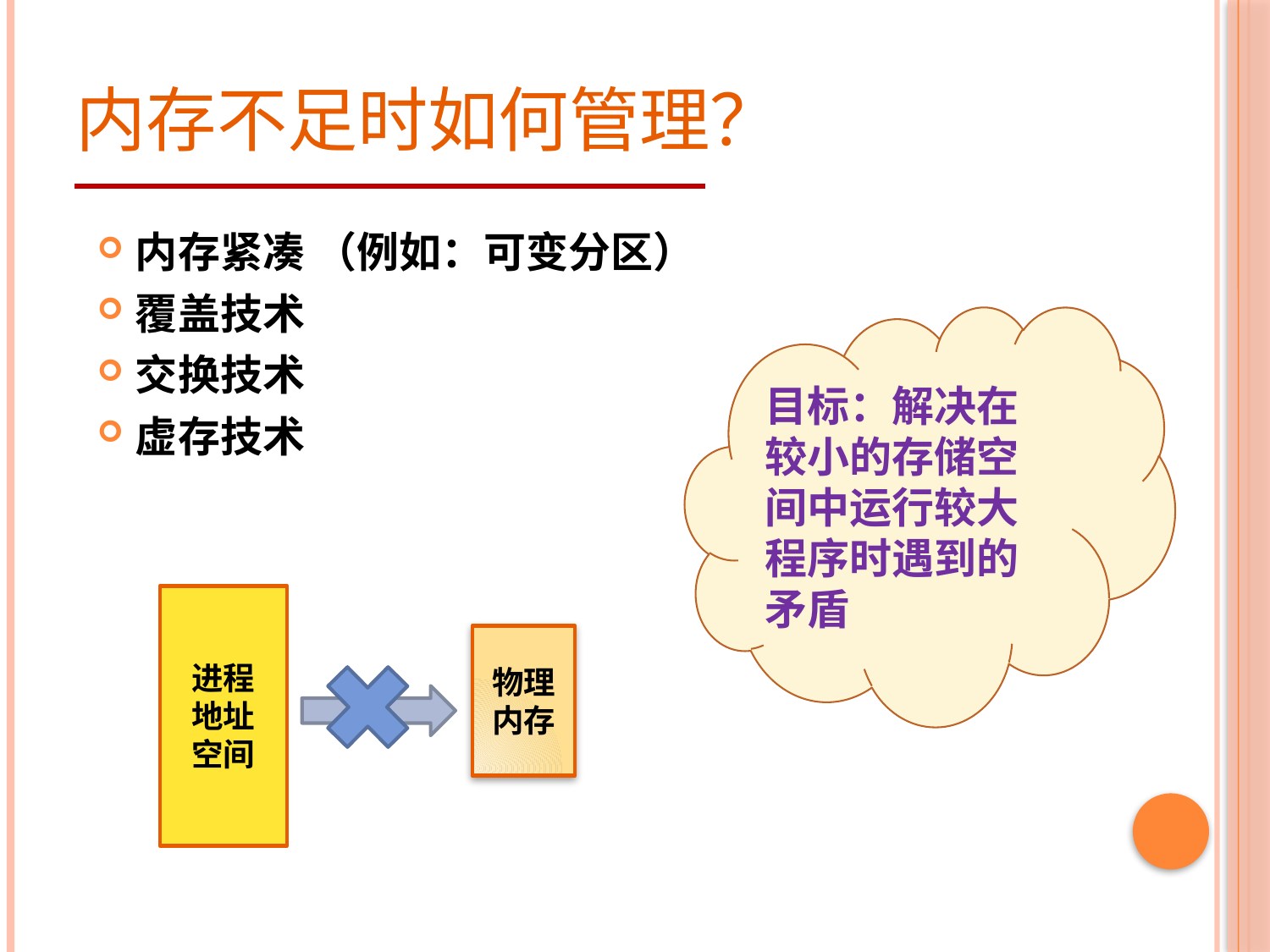

# 内存不足时如何管理？
内存紧凑 （例如：可变分区）
覆盖技术
交换技术
虚存技术
目标：解决在较小的存储空间中运行较大程序时遇到的矛盾
进程
地址
空间
物理
内存